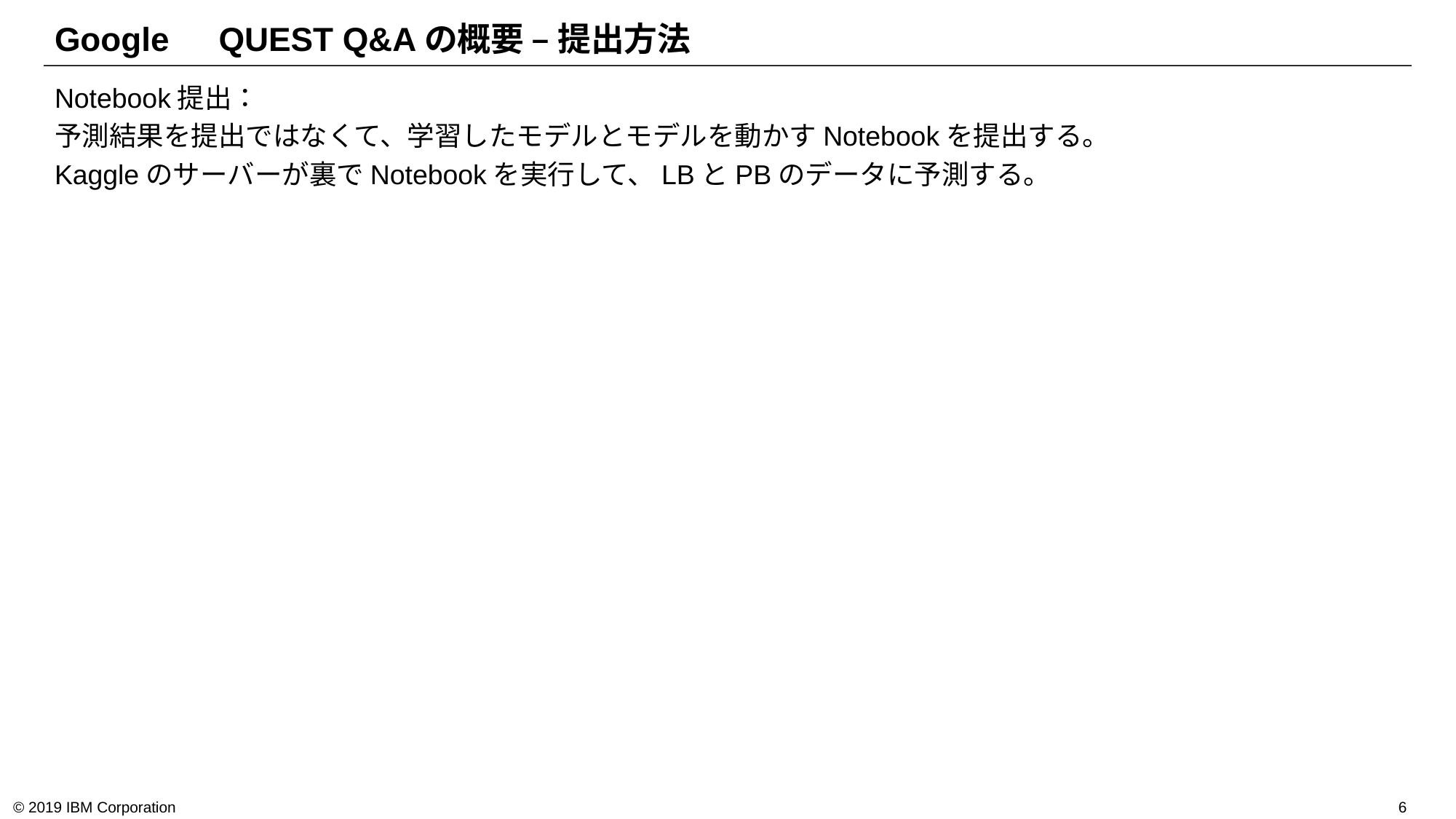

# Google　QUEST Q&Aの概要 – 提出方法
Notebook提出：
予測結果を提出ではなくて、学習したモデルとモデルを動かすNotebookを提出する。
Kaggleのサーバーが裏でNotebookを実行して、LBとPBのデータに予測する。